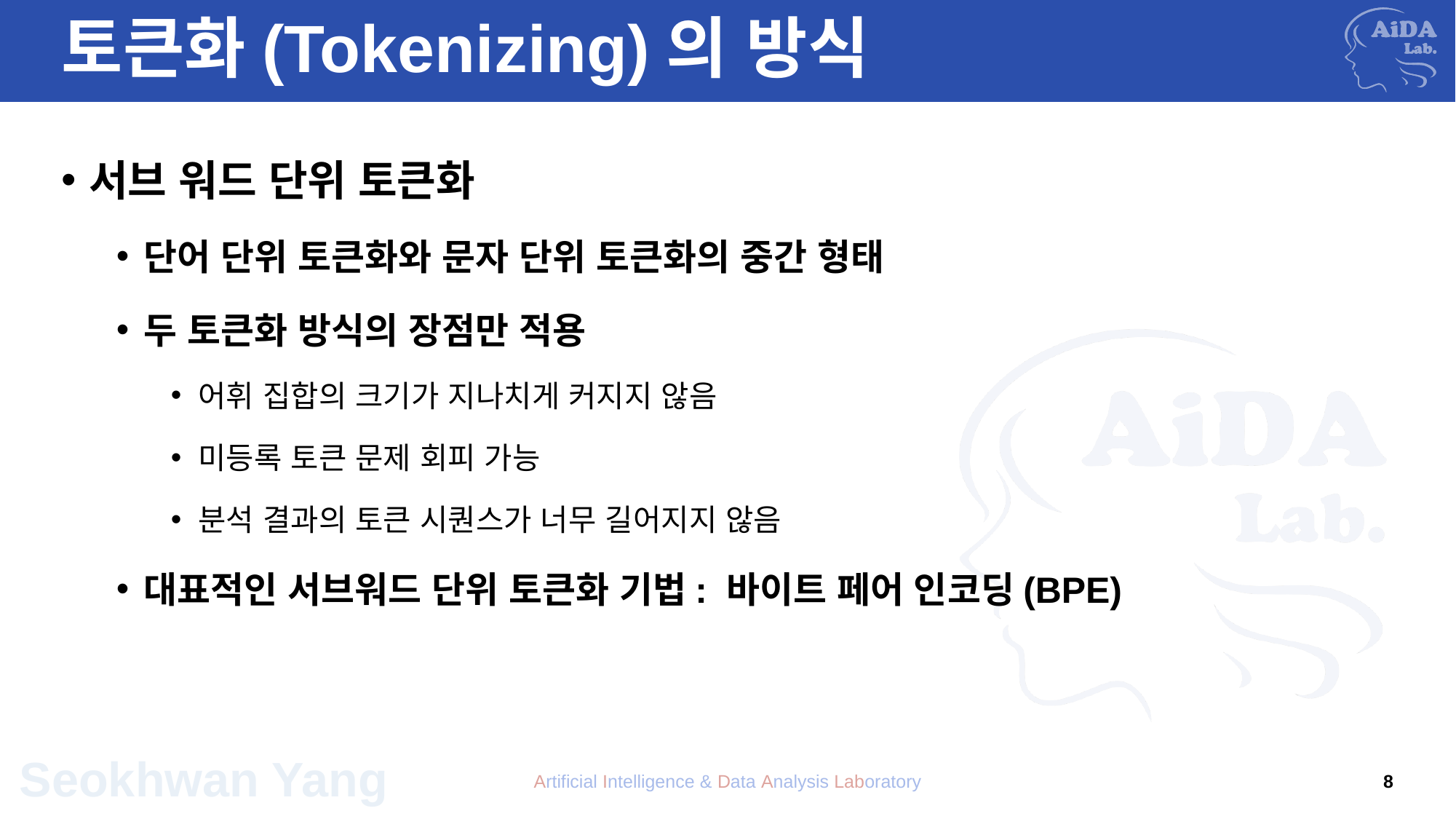

# 토큰화(Tokenizing)의 방식
서브 워드 단위 토큰화
단어 단위 토큰화와 문자 단위 토큰화의 중간 형태
두 토큰화 방식의 장점만 적용
어휘 집합의 크기가 지나치게 커지지 않음
미등록 토큰 문제 회피 가능
분석 결과의 토큰 시퀀스가 너무 길어지지 않음
대표적인 서브워드 단위 토큰화 기법: 바이트 페어 인코딩(BPE)
Artificial Intelligence & Data Analysis Laboratory
8